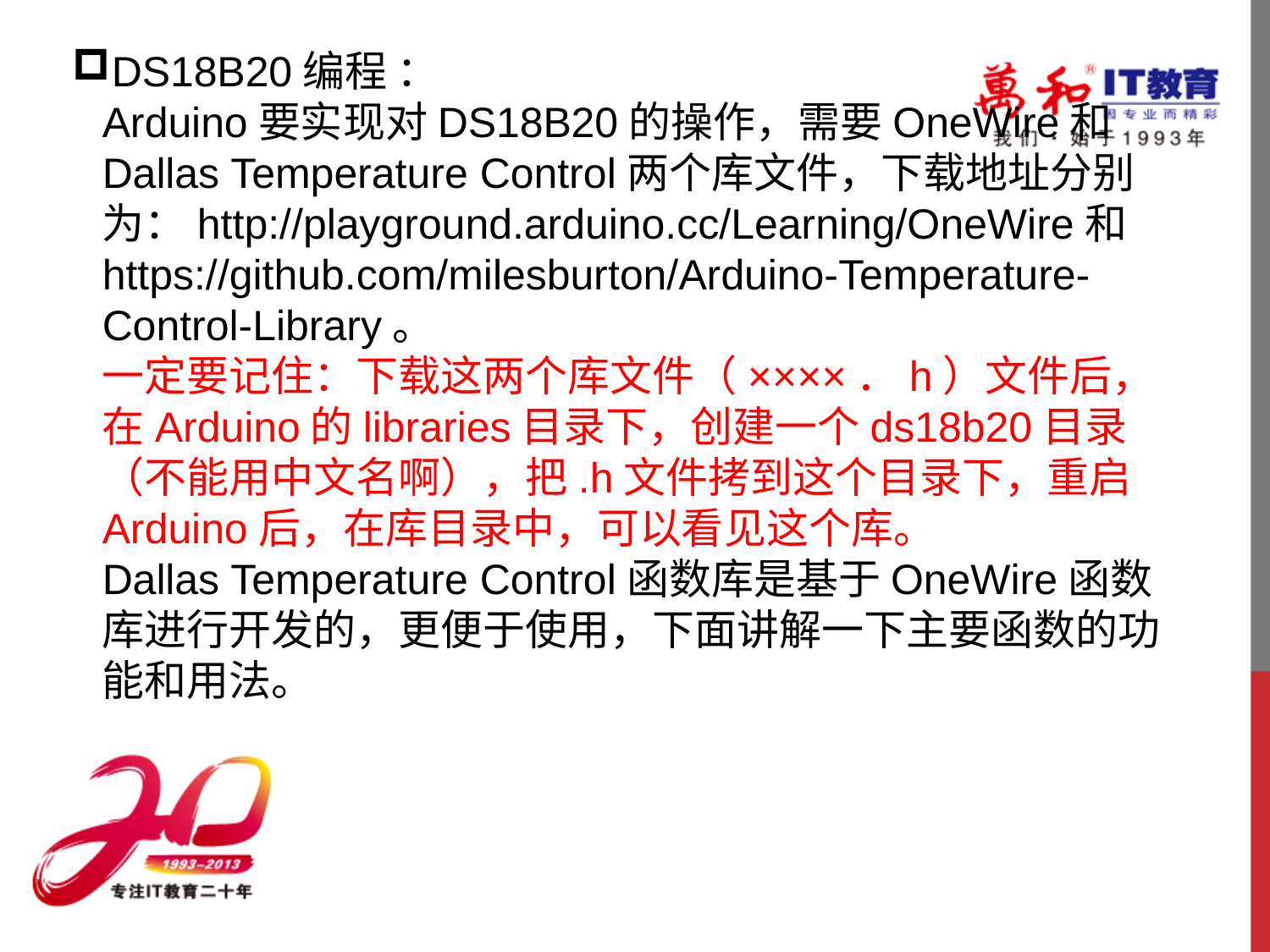

# DS18B20编程 ： Arduino要实现对DS18B20的操作，需要OneWire和Dallas Temperature Control两个库文件，下载地址分别为：http://playground.arduino.cc/Learning/OneWire和https://github.com/milesburton/Arduino-Temperature-Control-Library。 一定要记住：下载这两个库文件（××××．h）文件后，在Arduino的libraries目录下，创建一个ds18b20目录（不能用中文名啊），把.h文件拷到这个目录下，重启Arduino后，在库目录中，可以看见这个库。 Dallas Temperature Control函数库是基于OneWire函数库进行开发的，更便于使用，下面讲解一下主要函数的功能和用法。